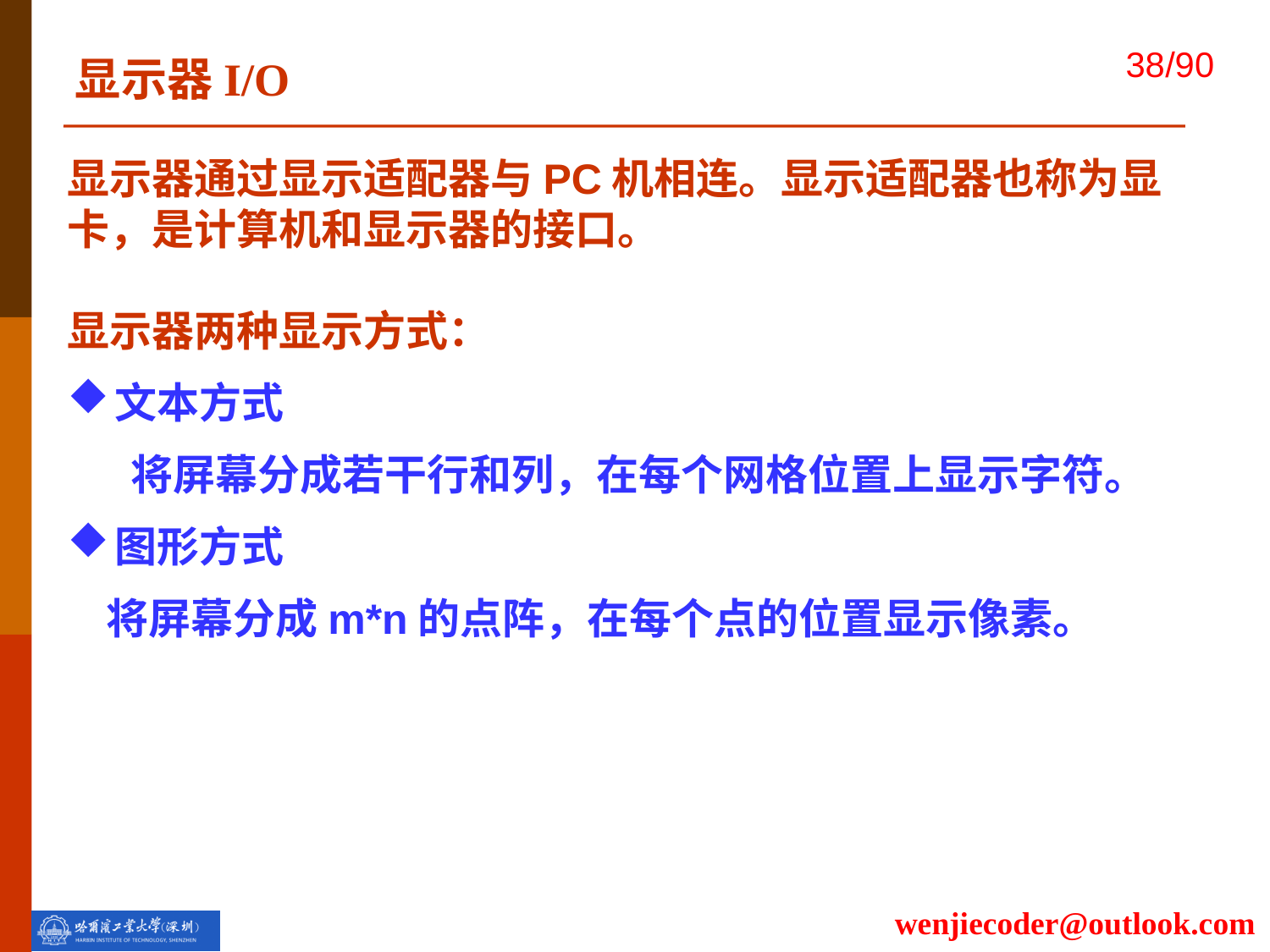

显示器I/O
显示器通过显示适配器与PC机相连。显示适配器也称为显卡，是计算机和显示器的接口。

显示器两种显示方式：
文本方式
将屏幕分成若干行和列，在每个网格位置上显示字符。
图形方式
   将屏幕分成m*n的点阵，在每个点的位置显示像素。